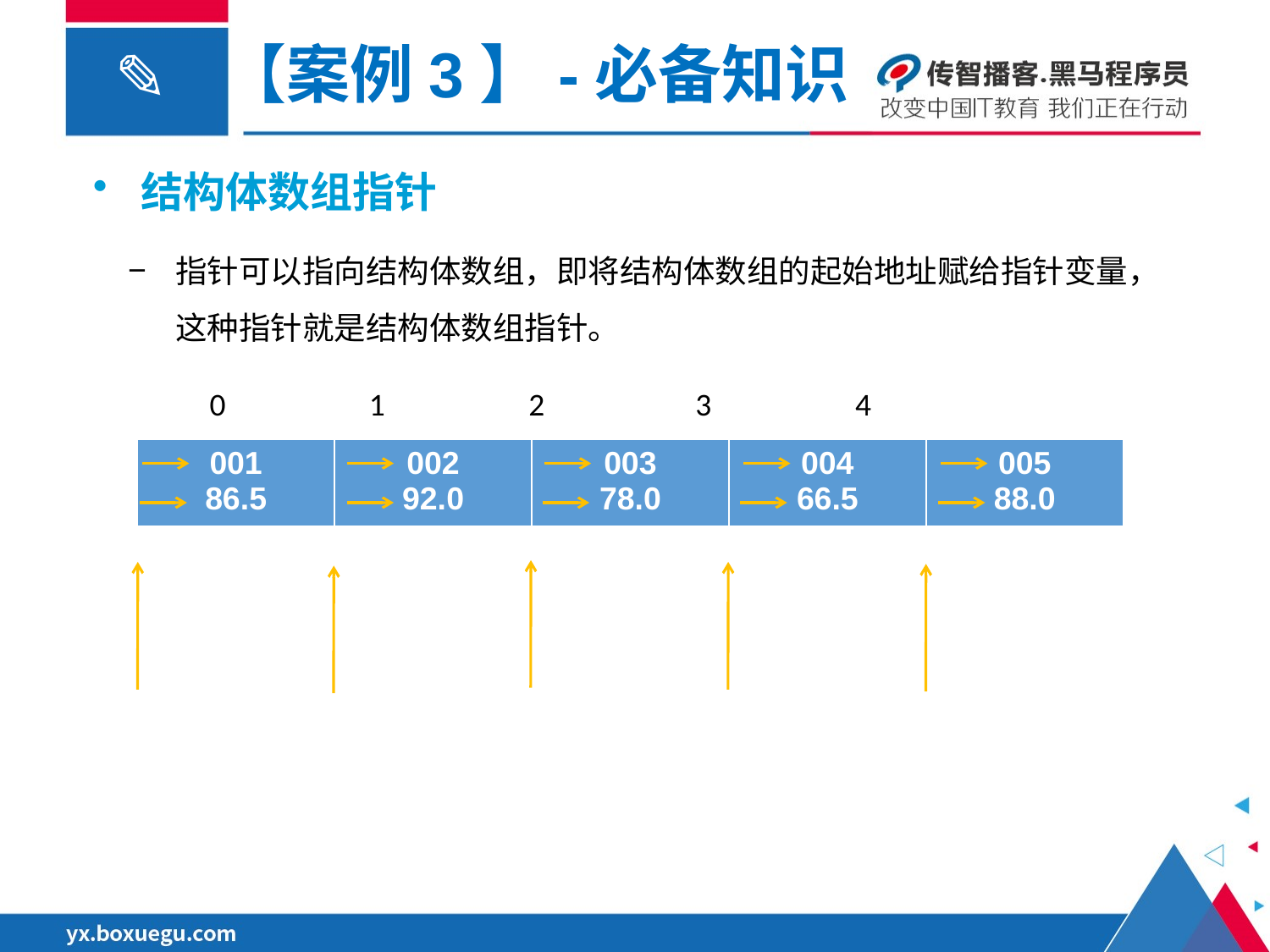

【案例3】-必备知识
结构体数组指针
指针可以指向结构体数组，即将结构体数组的起始地址赋给指针变量，这种指针就是结构体数组指针。
         0                    1                    2                     3                    4
| 001 86.5 | 002 92.0 | 003 78.0 | 004 66.5 | 005 88.0 |
| --- | --- | --- | --- | --- |